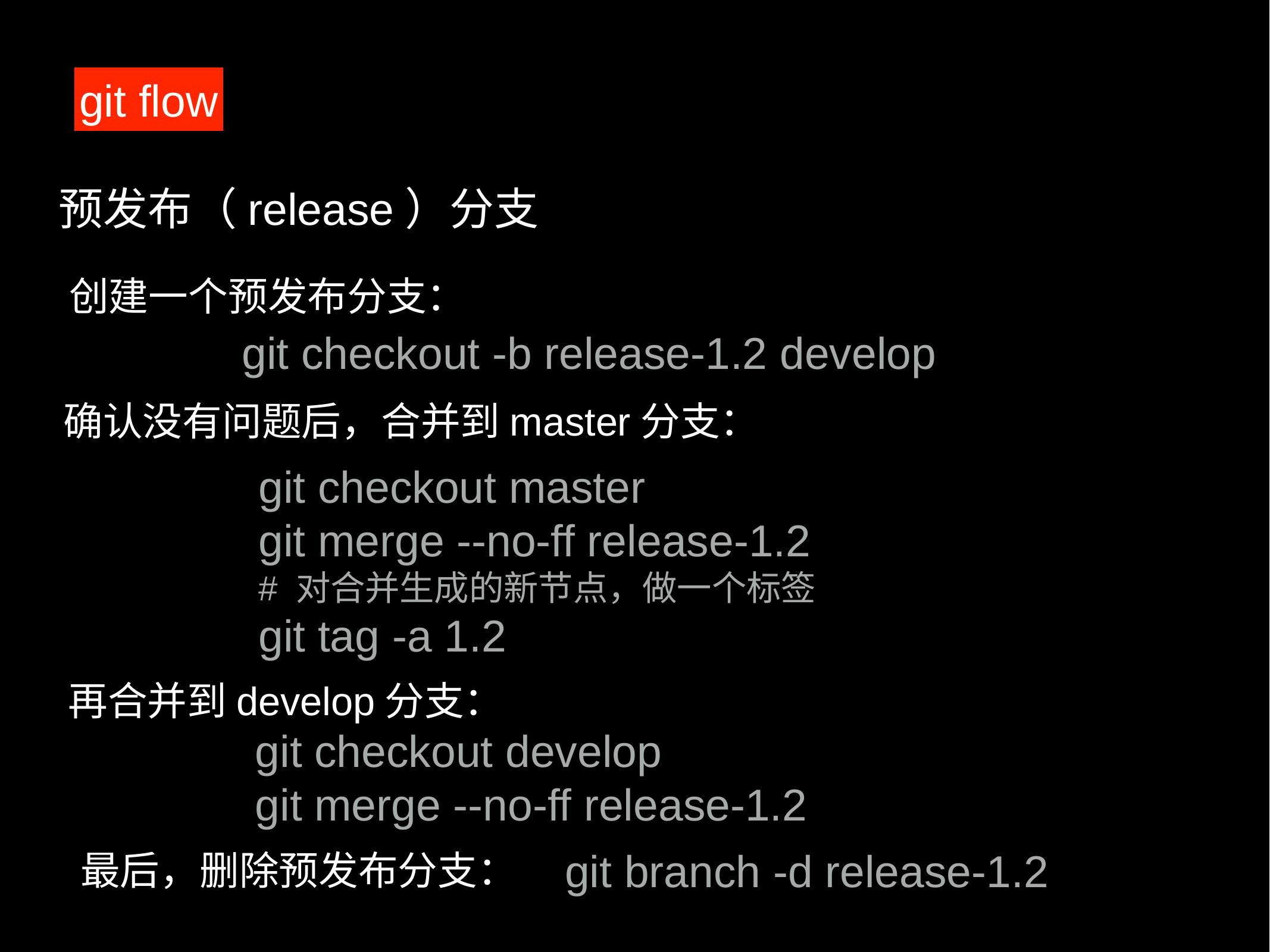

git flow
预发布（release）分支
创建一个预发布分支：
git checkout -b release-1.2 develop
确认没有问题后，合并到master分支：
git checkout master
git merge --no-ff release-1.2
# 对合并生成的新节点，做一个标签
git tag -a 1.2
再合并到develop分支：
git checkout develop
git merge --no-ff release-1.2
最后，删除预发布分支：
git branch -d release-1.2